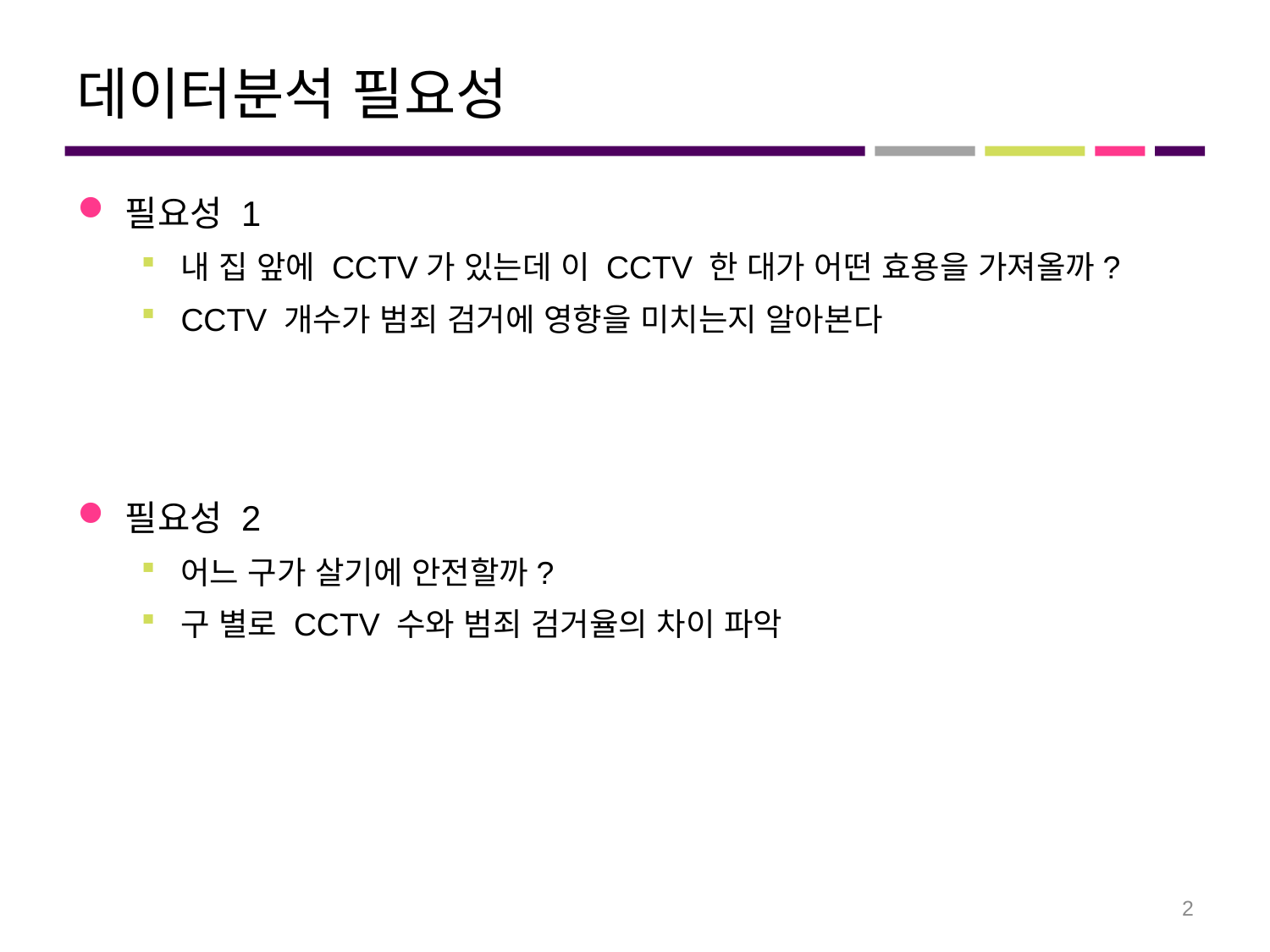

# 데이터분석 필요성
필요성 1
내 집 앞에 CCTV가 있는데 이 CCTV 한 대가 어떤 효용을 가져올까?
CCTV 개수가 범죄 검거에 영향을 미치는지 알아본다

필요성 2
어느 구가 살기에 안전할까?
구 별로 CCTV 수와 범죄 검거율의 차이 파악
2